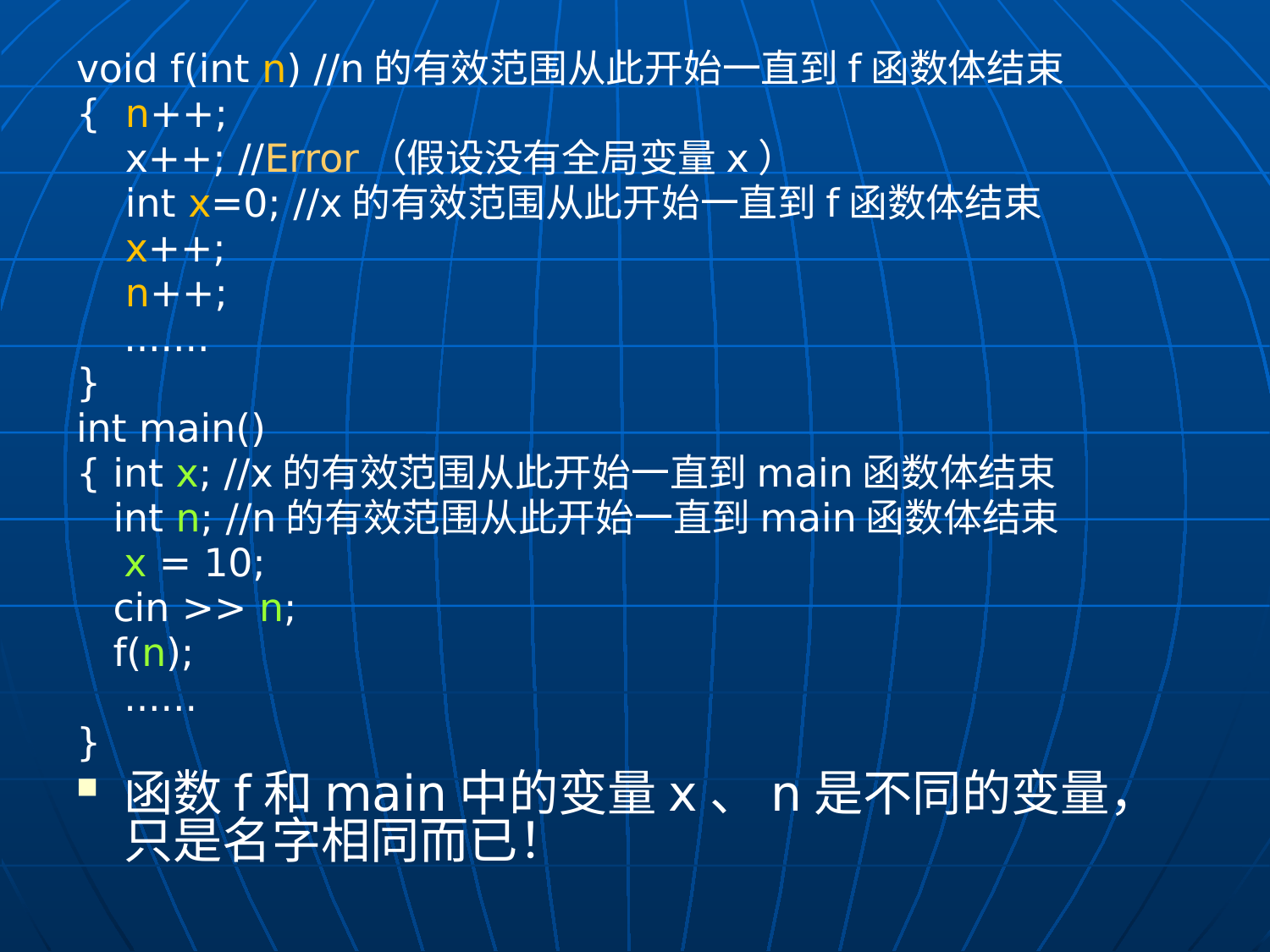

void f(int n) //n的有效范围从此开始一直到f函数体结束
{  n++;
    x++; //Error（假设没有全局变量x）
    int x=0; //x的有效范围从此开始一直到f函数体结束
    x++;
    n++;
	.......
}
int main()
{ int x; //x的有效范围从此开始一直到main函数体结束
   int n; //n的有效范围从此开始一直到main函数体结束
	x = 10;
   cin >> n;
   f(n);
	......
}
函数f和main中的变量x、n是不同的变量，只是名字相同而已！